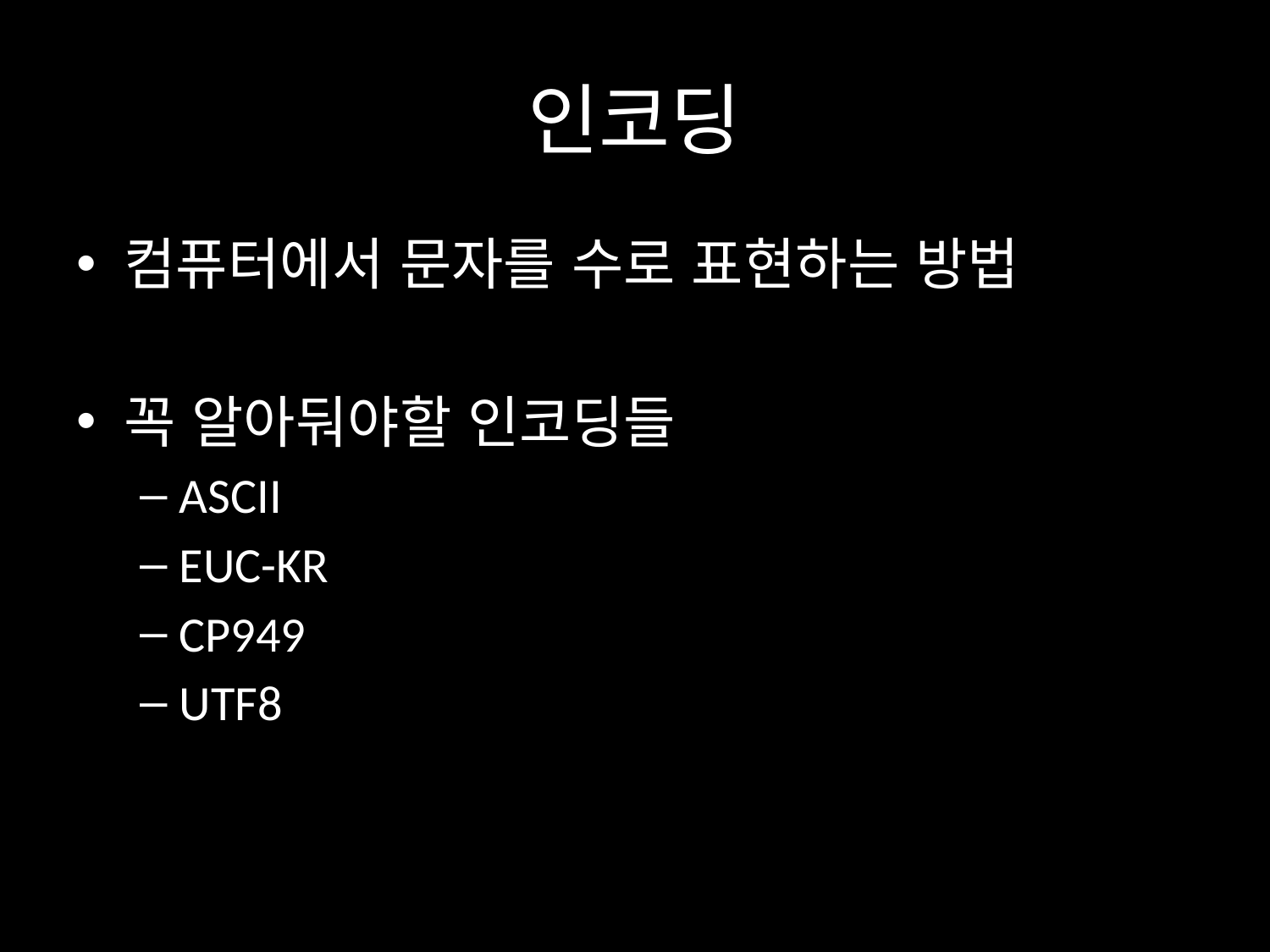

# 인코딩
컴퓨터에서 문자를 수로 표현하는 방법

꼭 알아둬야할 인코딩들
ASCII
EUC-KR
CP949
UTF8